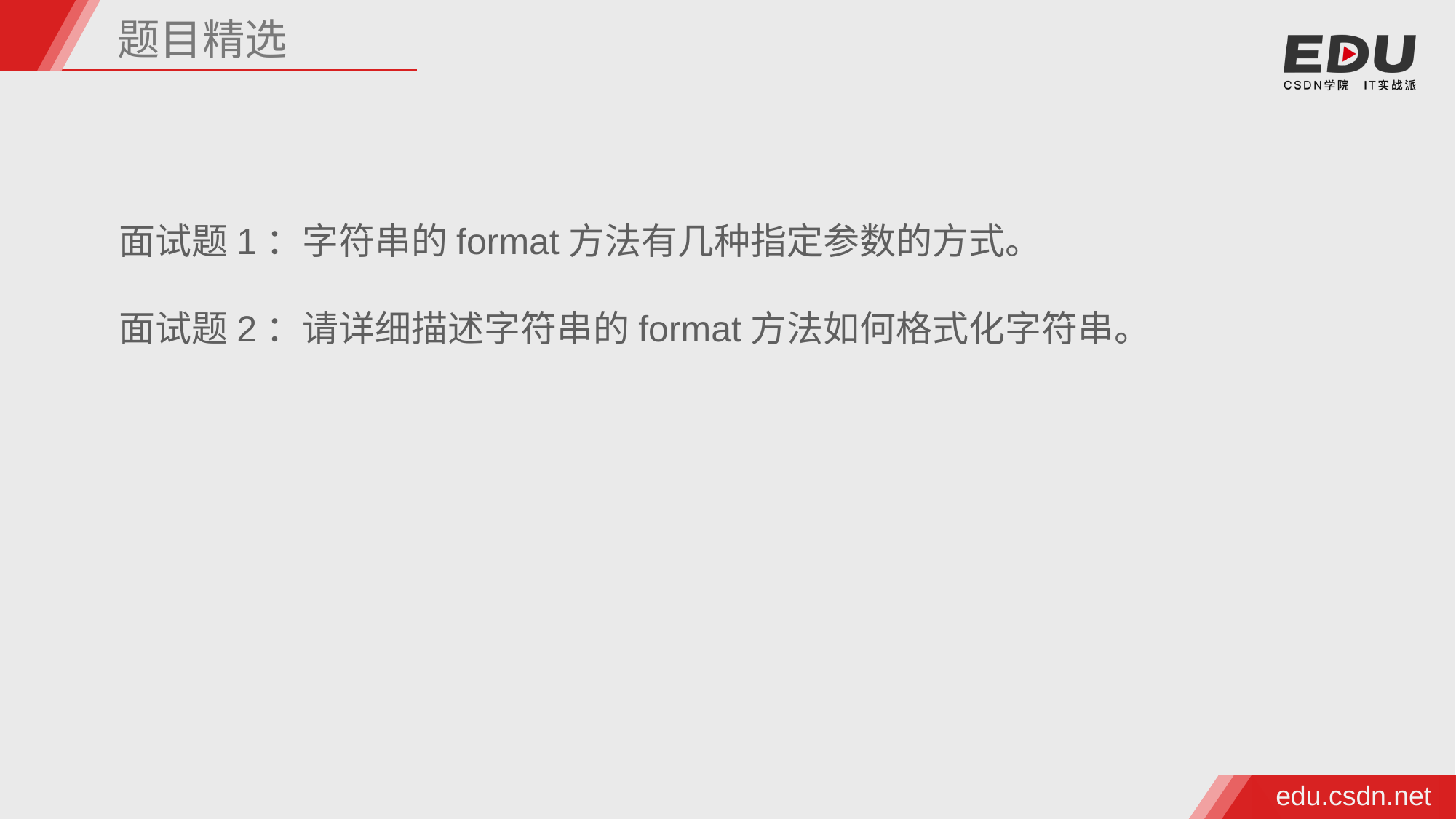

题目精选
面试题1：字符串的format方法有几种指定参数的方式。
面试题2：请详细描述字符串的format方法如何格式化字符串。
edu.csdn.net